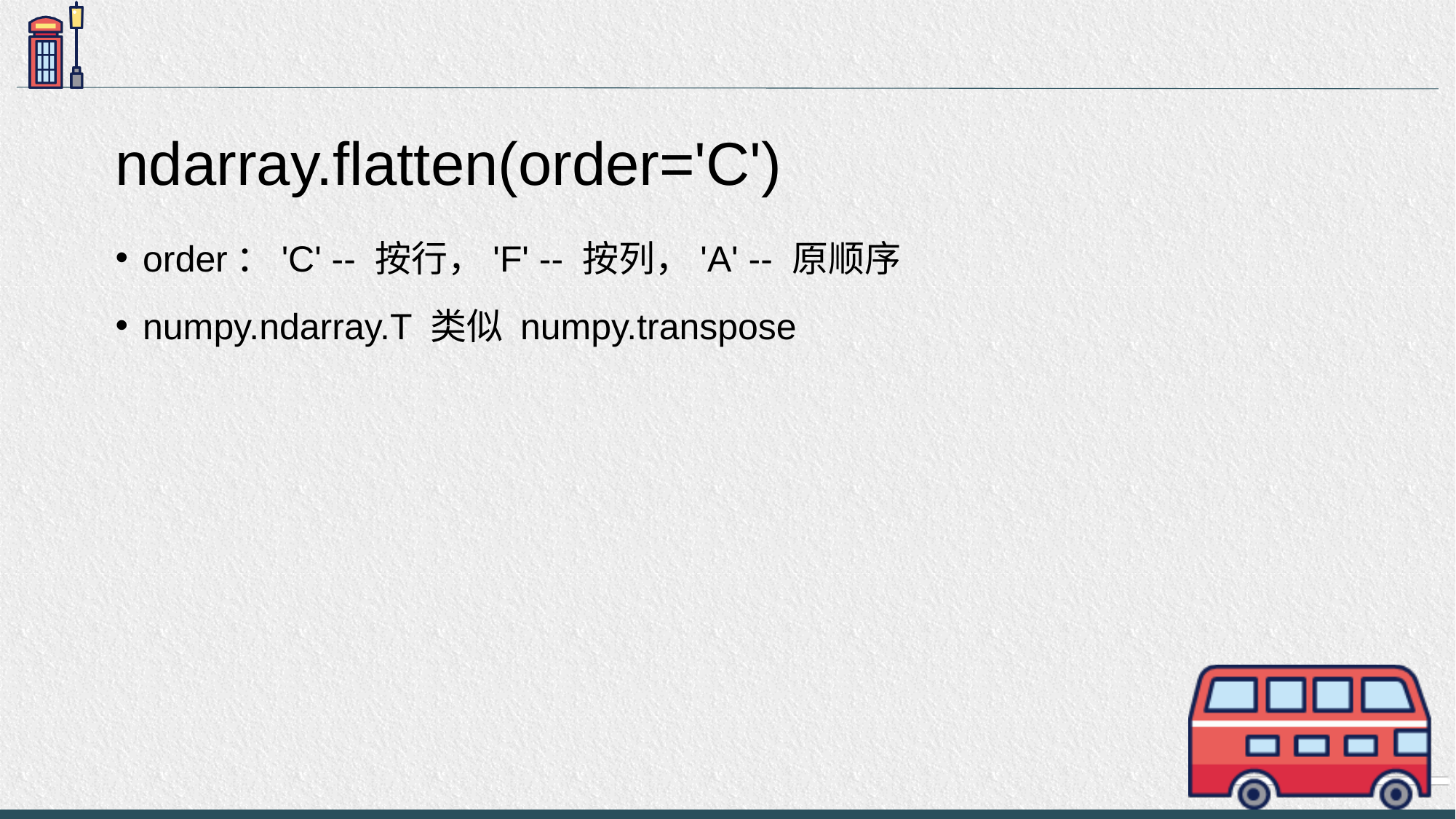

# ndarray.flatten(order='C')
order：'C' -- 按行，'F' -- 按列，'A' -- 原顺序
numpy.ndarray.T 类似 numpy.transpose